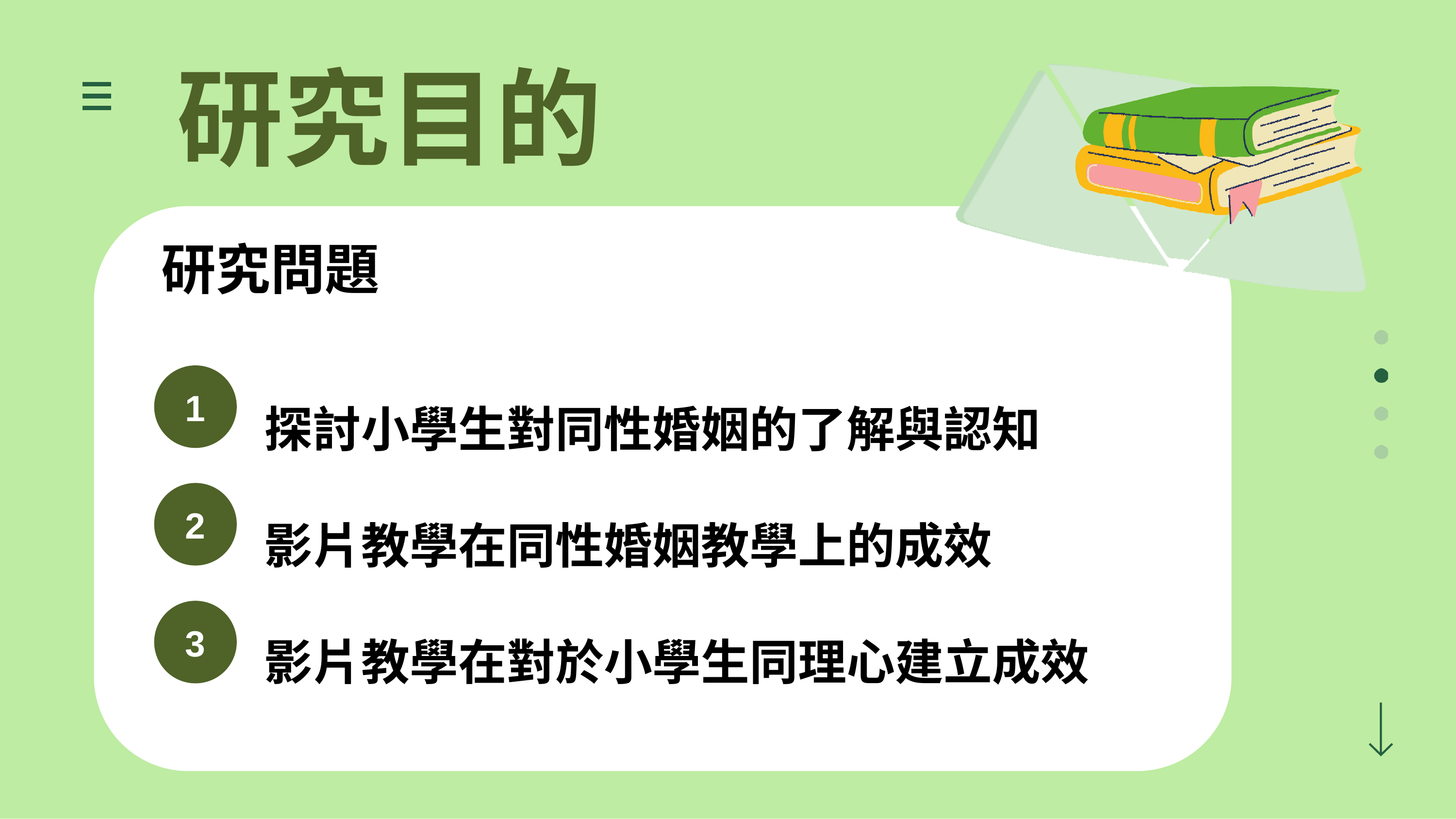

研究目的

研究問題

探討小學生對同性婚姻的了解與認知
影片教學在同性婚姻教學上的成效
影片教學在對於小學生同理心建立成效
1

2
3